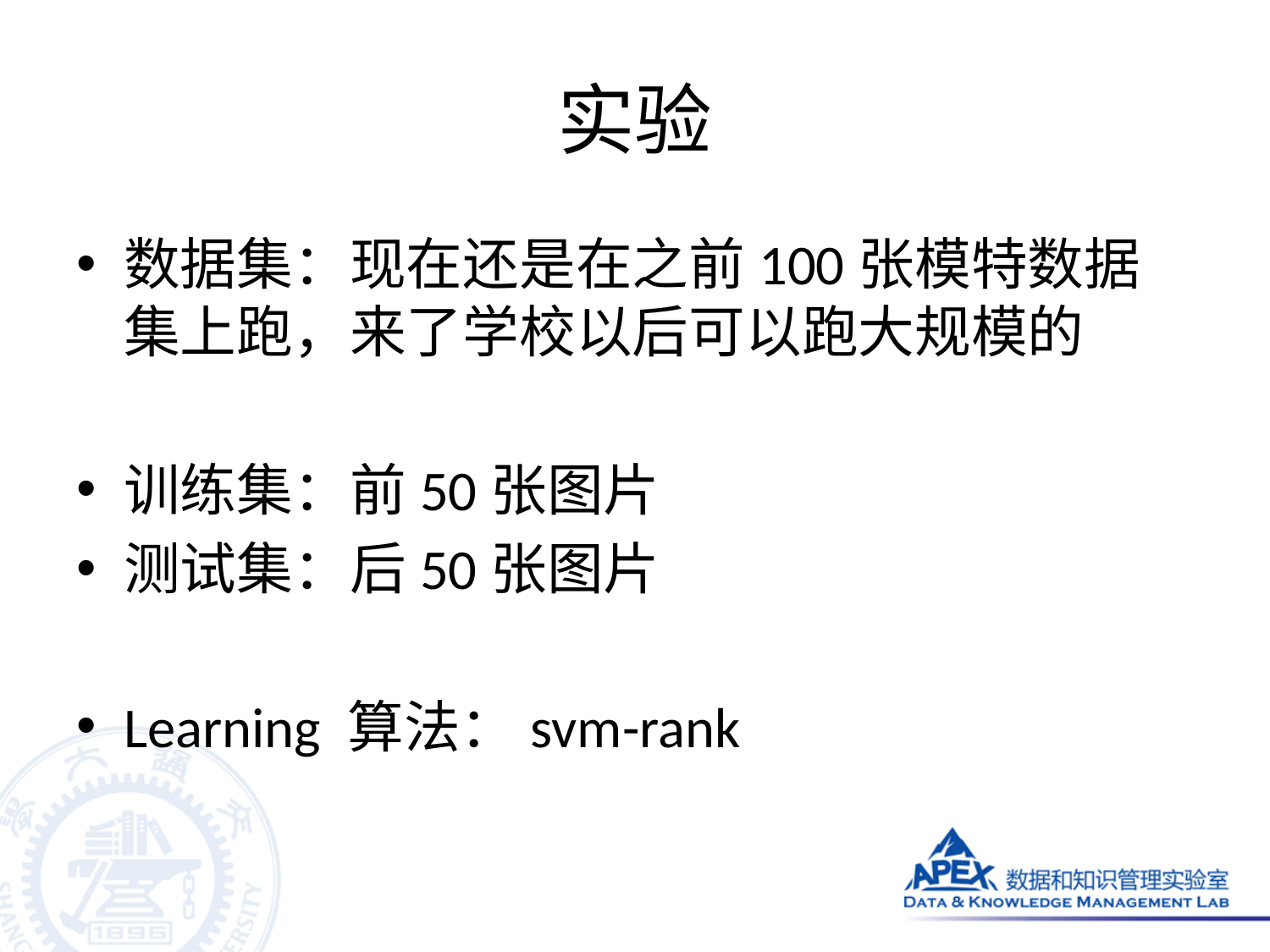

# 实验
数据集：现在还是在之前100张模特数据集上跑，来了学校以后可以跑大规模的

训练集：前50张图片
测试集：后50张图片

Learning 算法：svm-rank